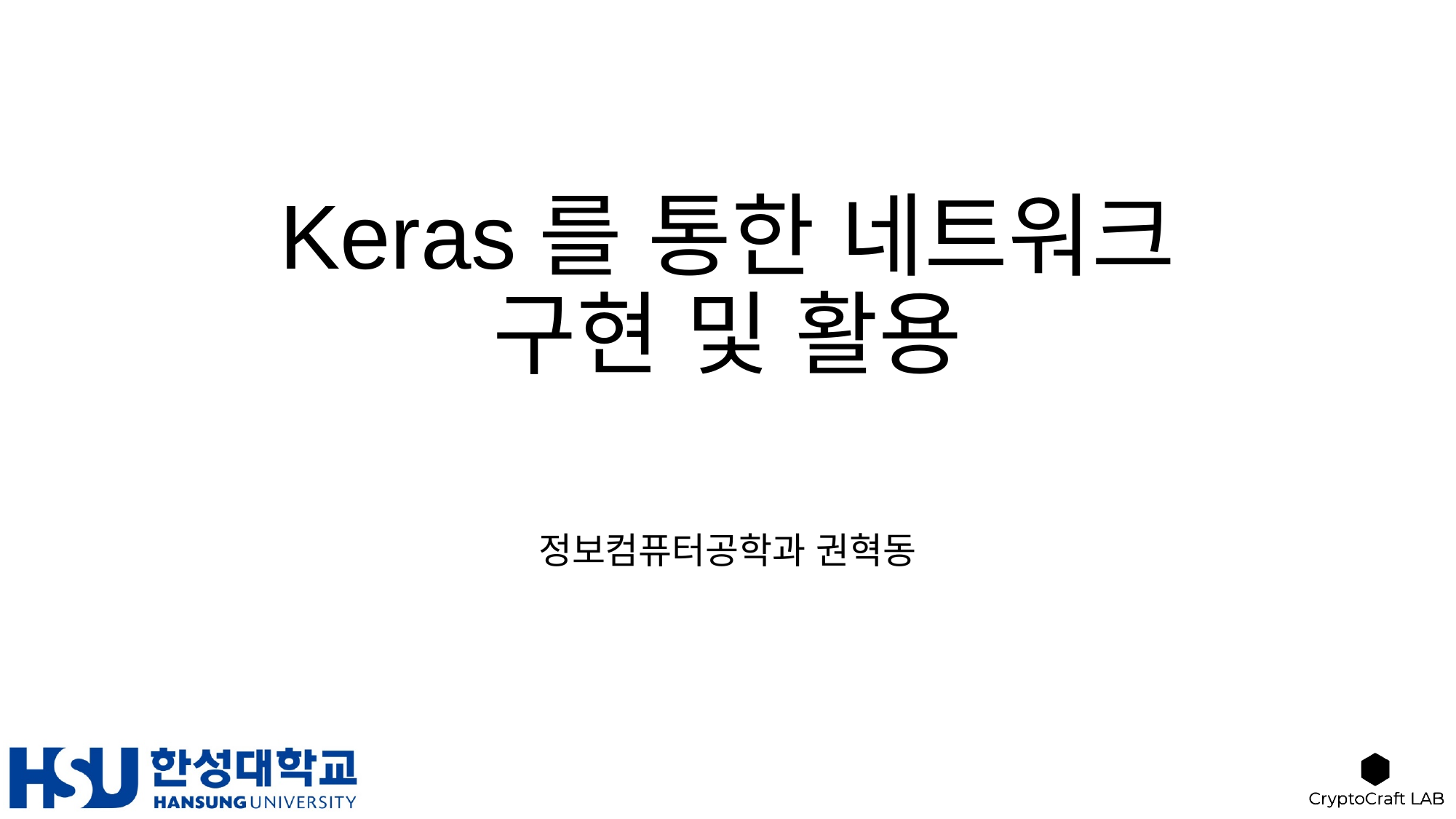

# Keras를 통한 네트워크 구현 및 활용
정보컴퓨터공학과 권혁동